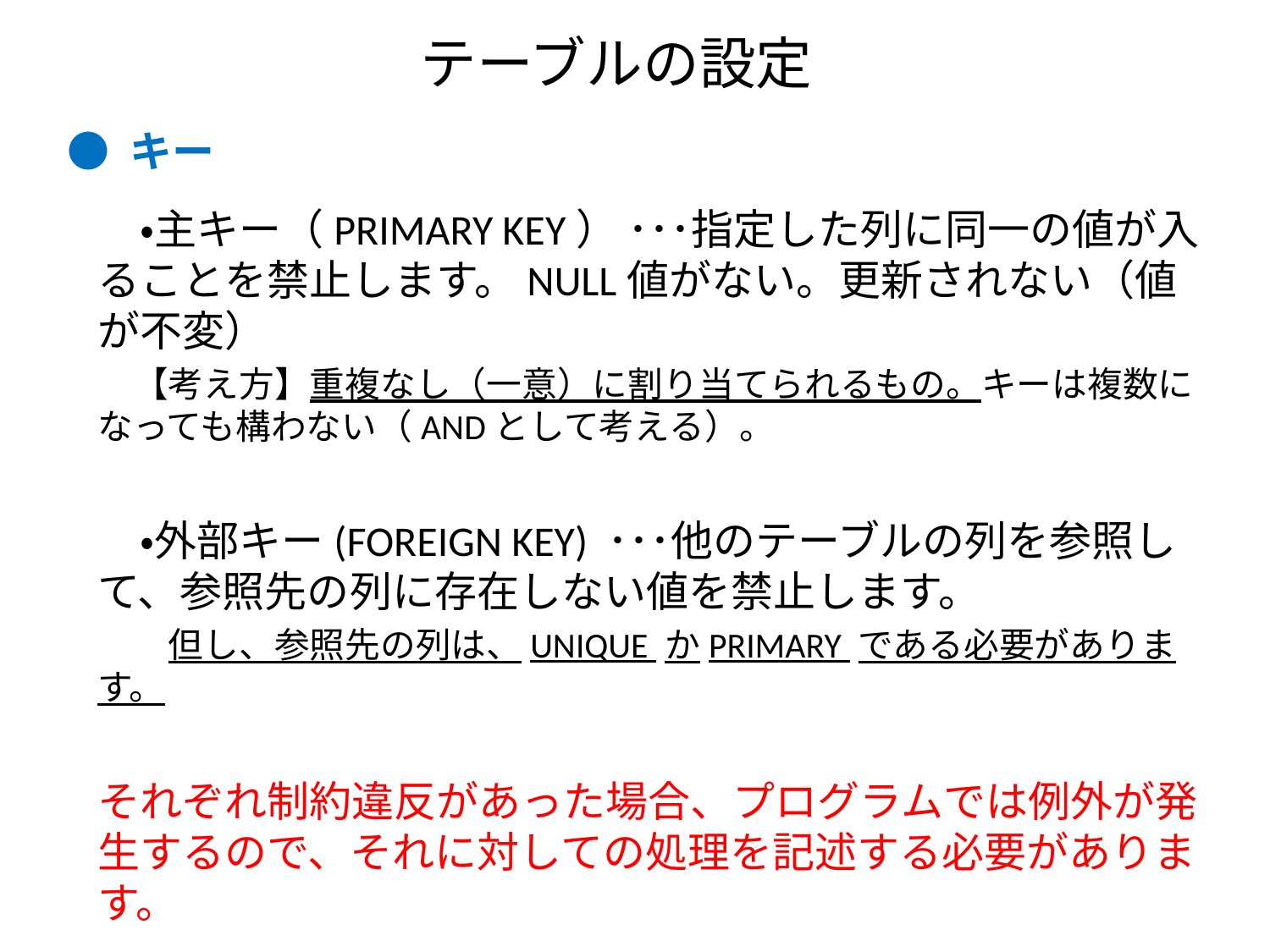

# テーブルの設定
● キー
　・主キー（PRIMARY KEY） ･･･指定した列に同一の値が入ることを禁止します。NULL値がない。更新されない（値が不変）
　【考え方】重複なし（一意）に割り当てられるもの。キーは複数になっても構わない（ANDとして考える）。

　・外部キー(FOREIGN KEY) ･･･他のテーブルの列を参照して、参照先の列に存在しない値を禁止します。
　　但し、参照先の列は、UNIQUE かPRIMARY である必要があります。

それぞれ制約違反があった場合、プログラムでは例外が発生するので、それに対しての処理を記述する必要があります。